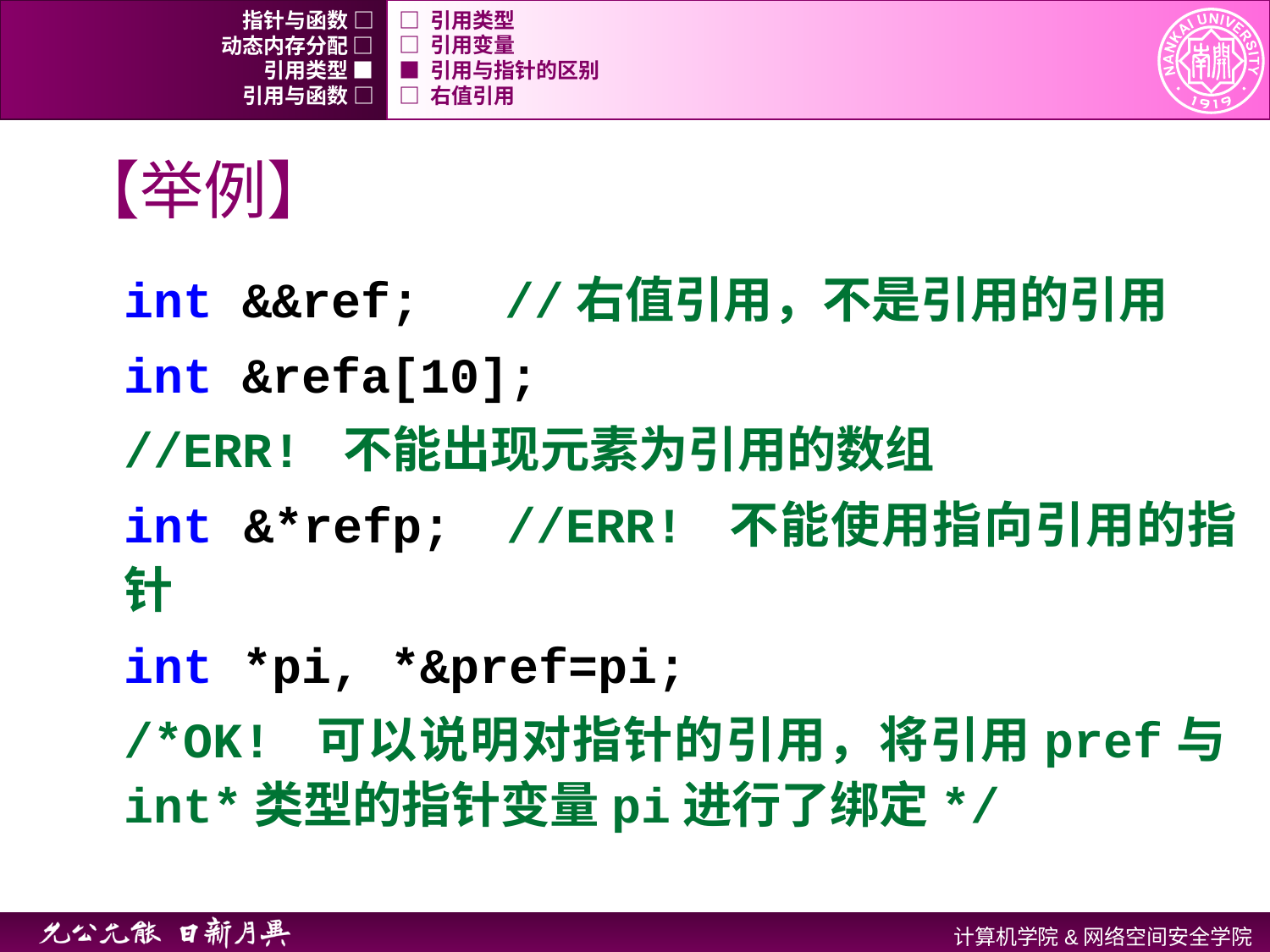

指针与函数 □
□ 引用类型
动态内存分配 □
□ 引用变量
引用类型 ■
■ 引用与指针的区别
引用与函数 □
□ 右值引用
# 【举例】
	int &&ref; 	//右值引用，不是引用的引用
	int &refa[10];
	//ERR! 不能出现元素为引用的数组
	int &*refp;	//ERR! 不能使用指向引用的指针
	int *pi, *&pref=pi;
	/*OK! 可以说明对指针的引用，将引用pref与int*类型的指针变量pi进行了绑定*/